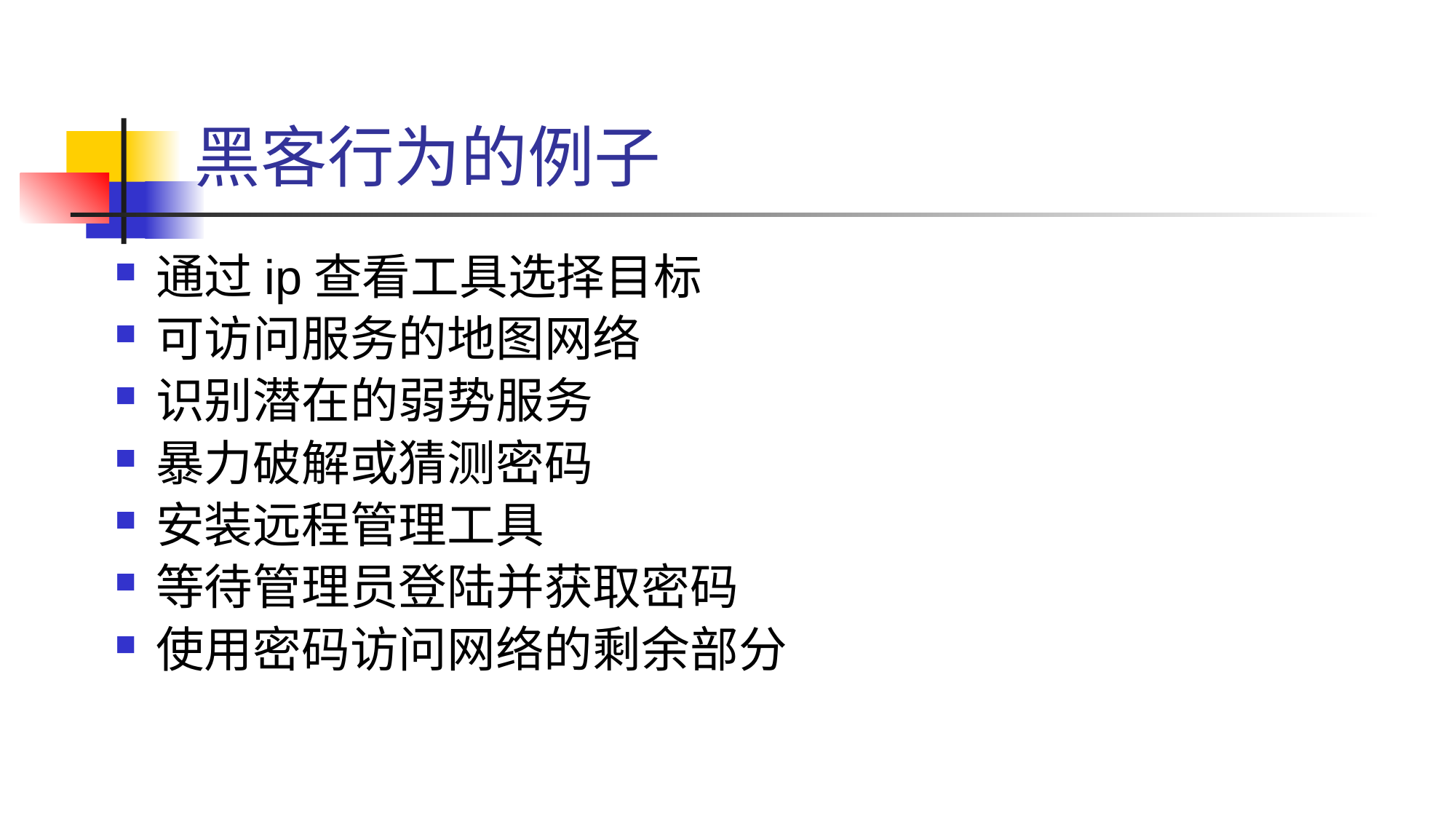

# 黑客行为的例子
通过ip查看工具选择目标
可访问服务的地图网络
识别潜在的弱势服务
暴力破解或猜测密码
安装远程管理工具
等待管理员登陆并获取密码
使用密码访问网络的剩余部分